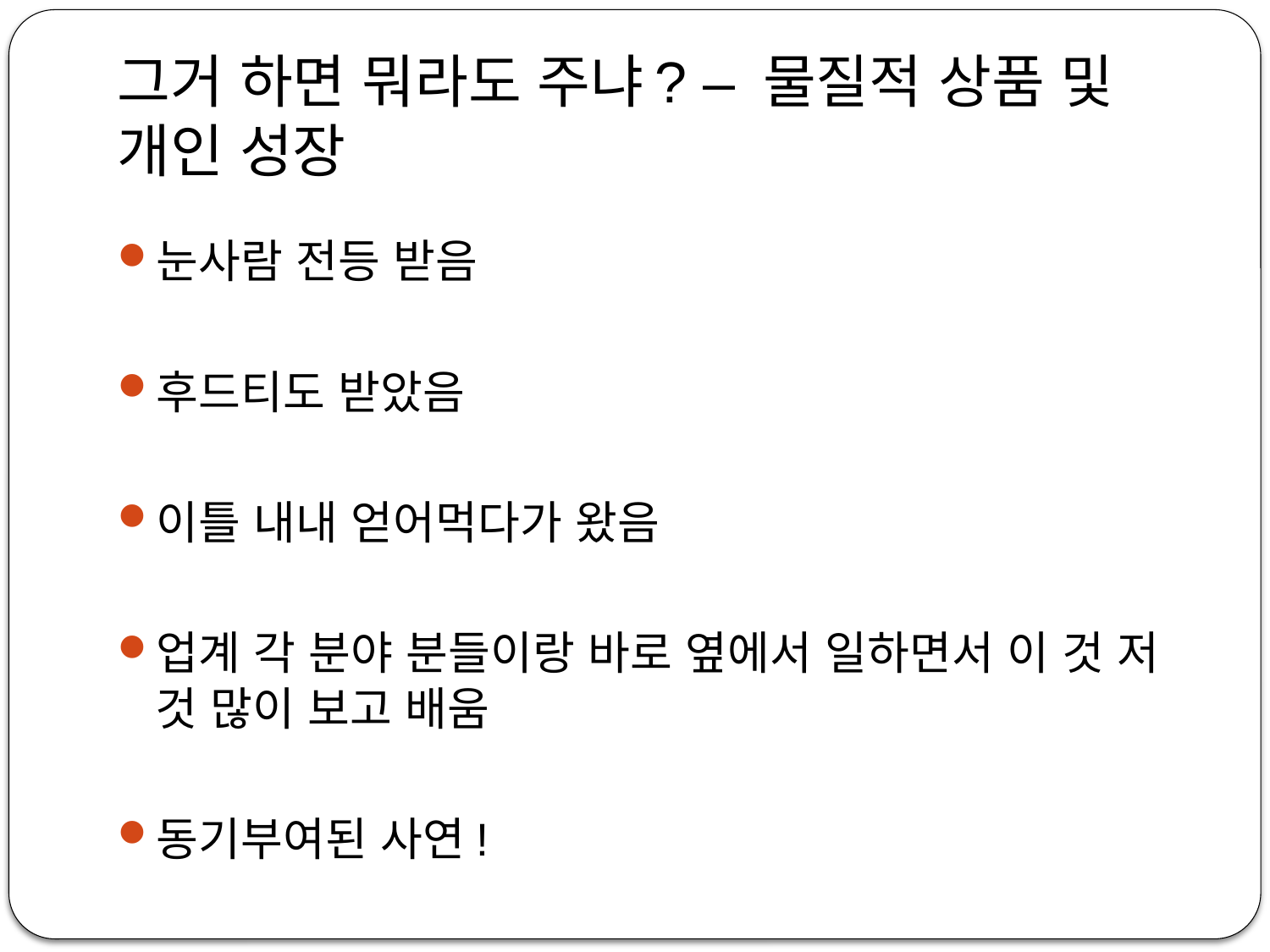

# 그거 하면 뭐라도 주냐? – 물질적 상품 및 개인 성장
눈사람 전등 받음

후드티도 받았음

이틀 내내 얻어먹다가 왔음

업계 각 분야 분들이랑 바로 옆에서 일하면서 이 것 저 것 많이 보고 배움

동기부여된 사연!